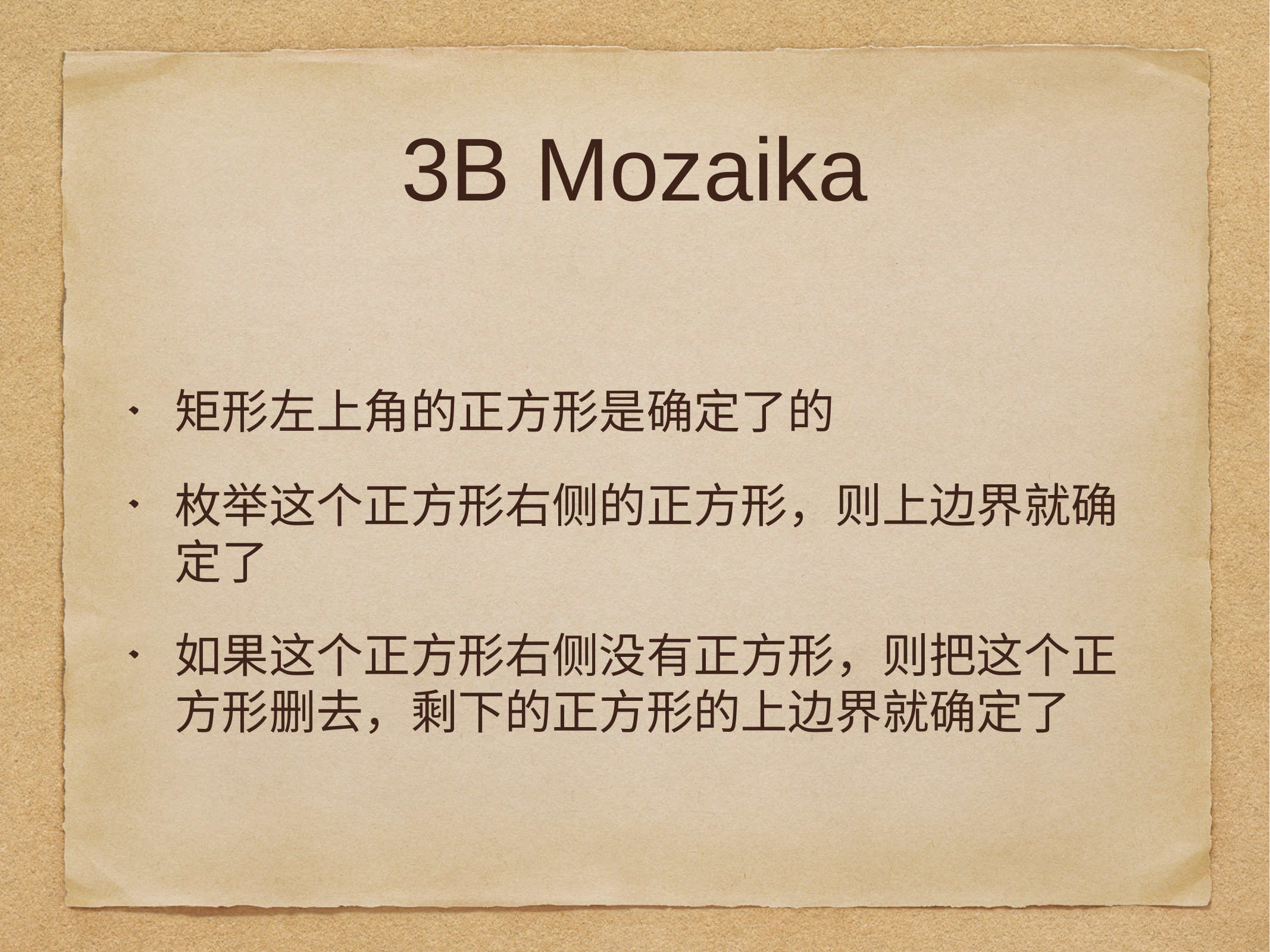

# 3B Mozaika
矩形左上角的正方形是确定了的
枚举这个正方形右侧的正方形，则上边界就确定了
如果这个正方形右侧没有正方形，则把这个正方形删去，剩下的正方形的上边界就确定了